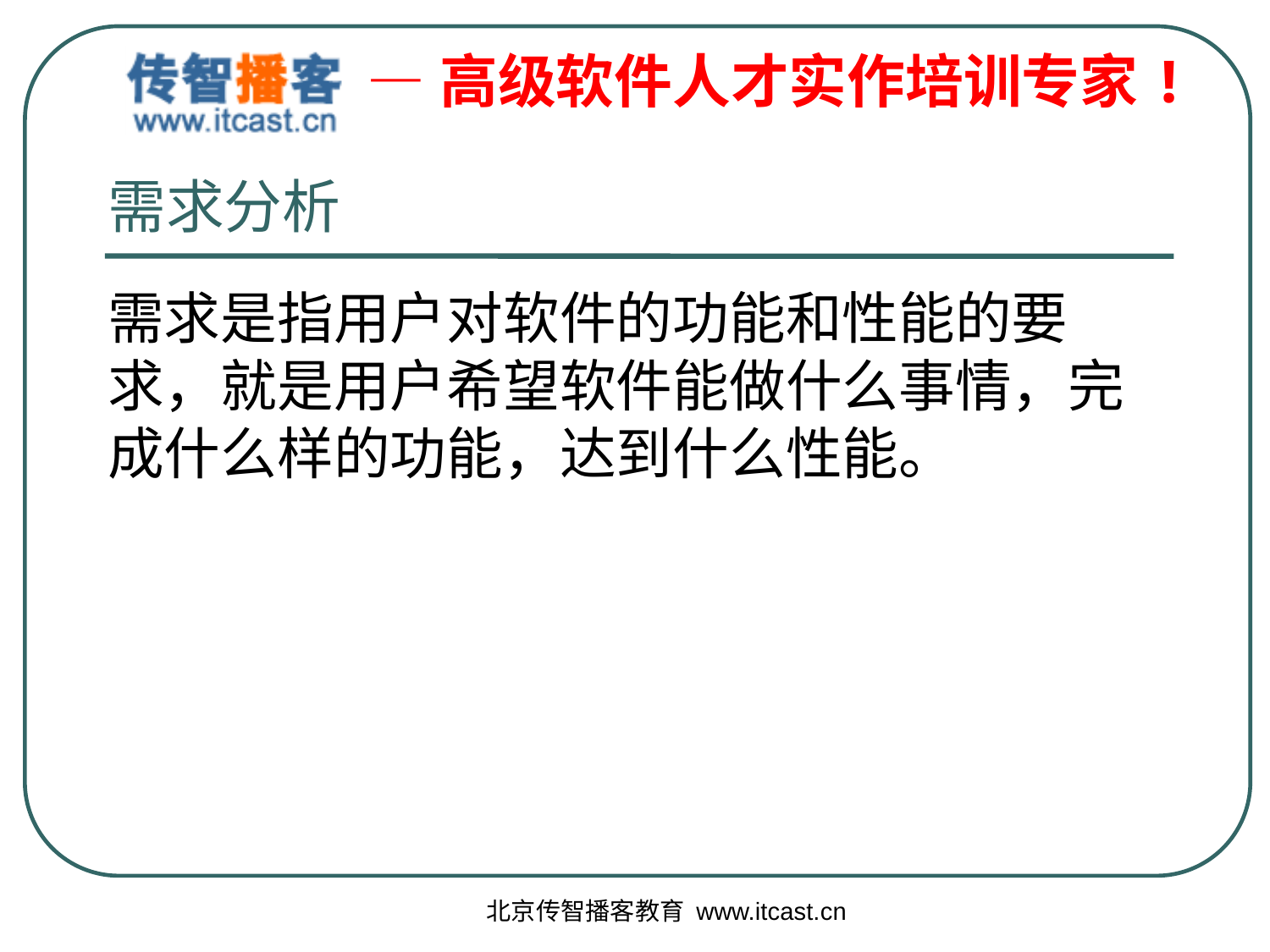

# 需求分析
需求是指用户对软件的功能和性能的要求，就是用户希望软件能做什么事情，完成什么样的功能，达到什么性能。
北京传智播客教育 www.itcast.cn